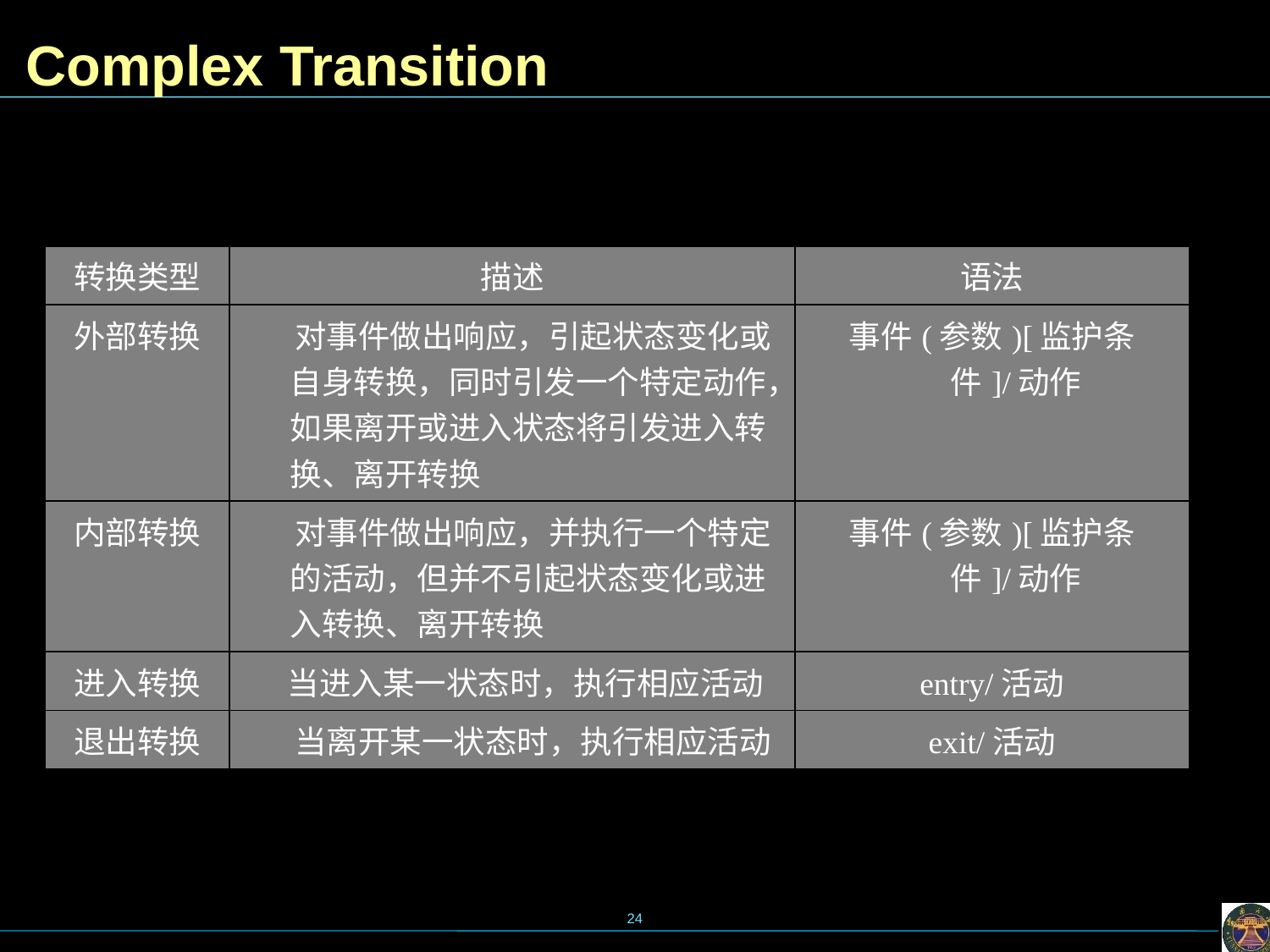

Complex Transition
| 转换类型 | 描述 | 语法 |
| --- | --- | --- |
| 外部转换 | 对事件做出响应，引起状态变化或自身转换，同时引发一个特定动作，如果离开或进入状态将引发进入转换、离开转换 | 事件(参数)[监护条件]/动作 |
| 内部转换 | 对事件做出响应，并执行一个特定的活动，但并不引起状态变化或进入转换、离开转换 | 事件(参数)[监护条件]/动作 |
| 进入转换 | 当进入某一状态时，执行相应活动 | entry/活动 |
| 退出转换 | 当离开某一状态时，执行相应活动 | exit/活动 |